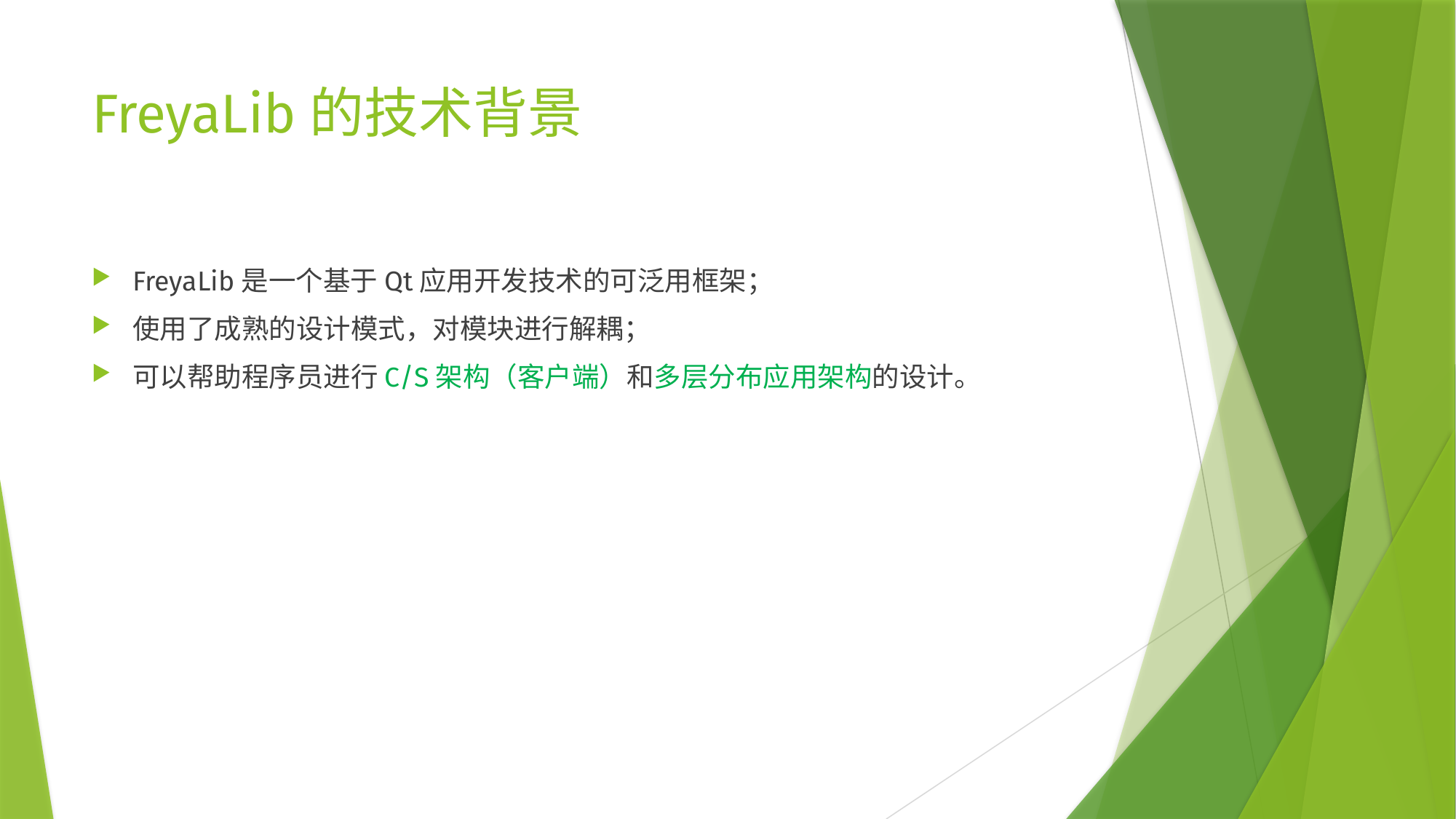

# FreyaLib的技术背景
FreyaLib是一个基于Qt应用开发技术的可泛用框架；
使用了成熟的设计模式，对模块进行解耦；
可以帮助程序员进行C/S架构（客户端）和多层分布应用架构的设计。